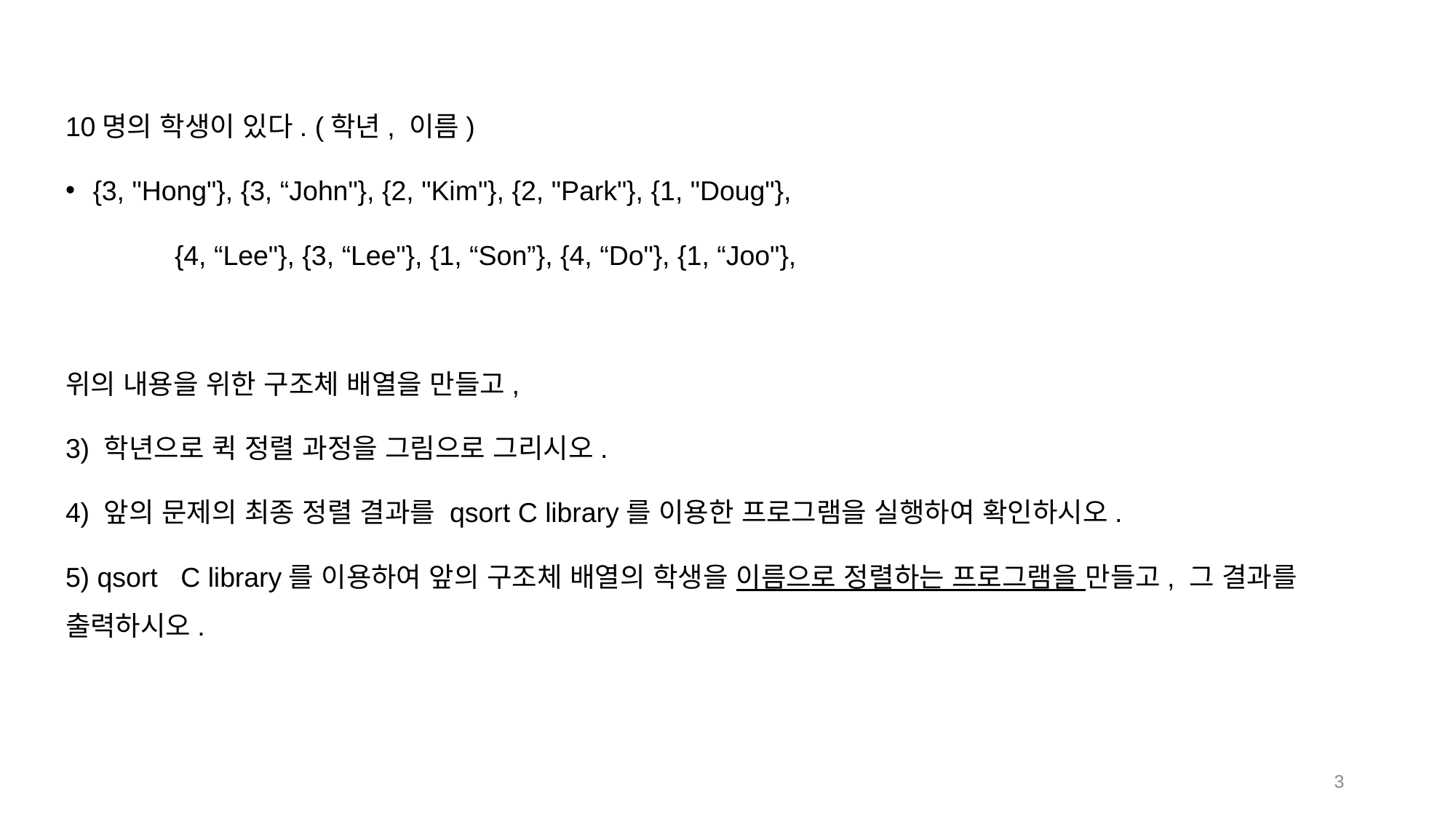

10명의 학생이 있다. (학년, 이름)
{3, "Hong"}, {3, “John"}, {2, "Kim"}, {2, "Park"}, {1, "Doug"},
	{4, “Lee"}, {3, “Lee"}, {1, “Son”}, {4, “Do"}, {1, “Joo"},

위의 내용을 위한 구조체 배열을 만들고,
3) 학년으로 퀵 정렬 과정을 그림으로 그리시오.
4) 앞의 문제의 최종 정렬 결과를 qsort C library를 이용한 프로그램을 실행하여 확인하시오.
5) qsort   C library를 이용하여 앞의 구조체 배열의 학생을 이름으로 정렬하는 프로그램을 만들고, 그 결과를 출력하시오.

3